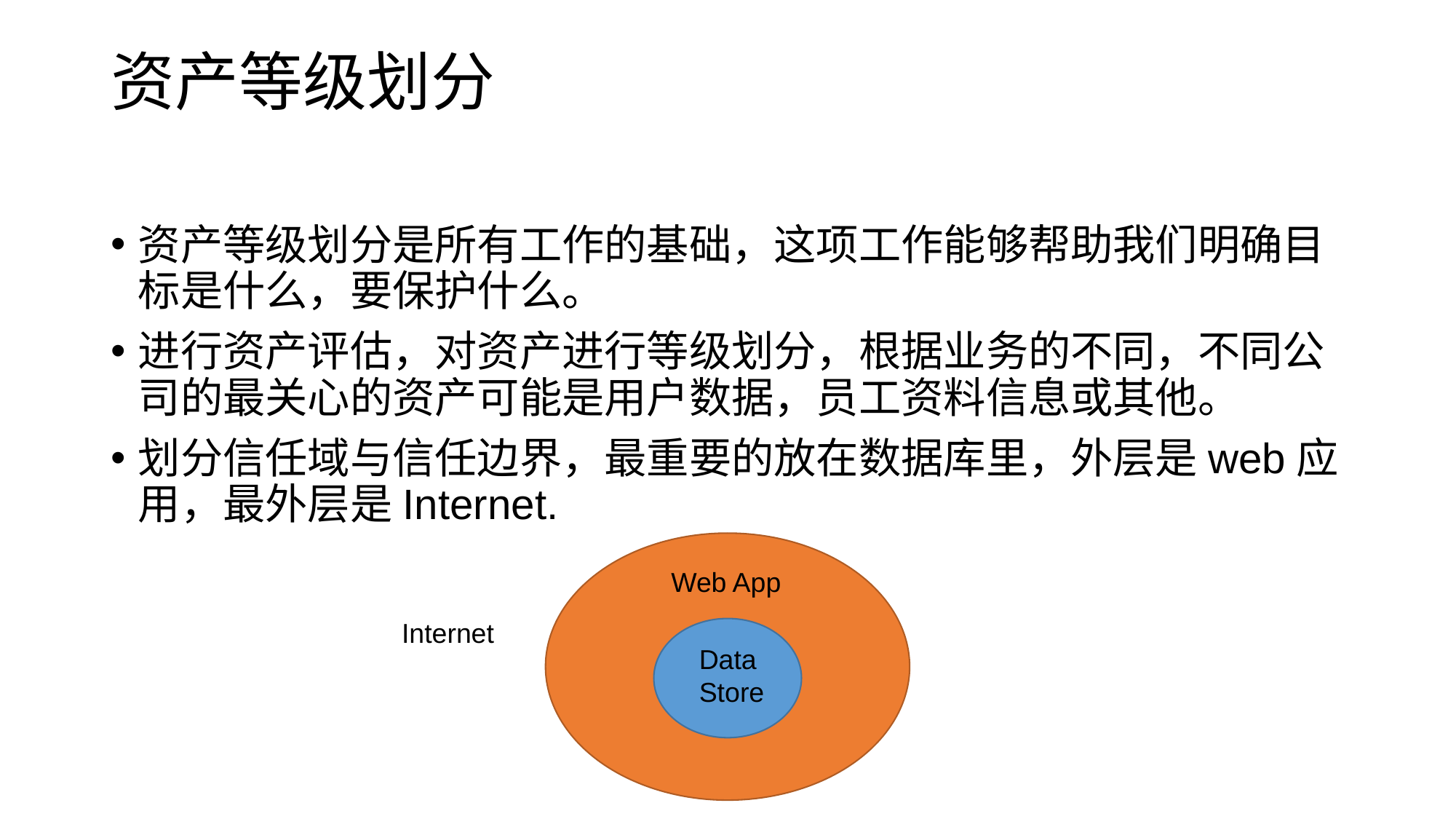

# 资产等级划分
资产等级划分是所有工作的基础，这项工作能够帮助我们明确目标是什么，要保护什么。
进行资产评估，对资产进行等级划分，根据业务的不同，不同公司的最关心的资产可能是用户数据，员工资料信息或其他。
划分信任域与信任边界，最重要的放在数据库里，外层是web应用，最外层是Internet.

Web App
Internet

Data
Store